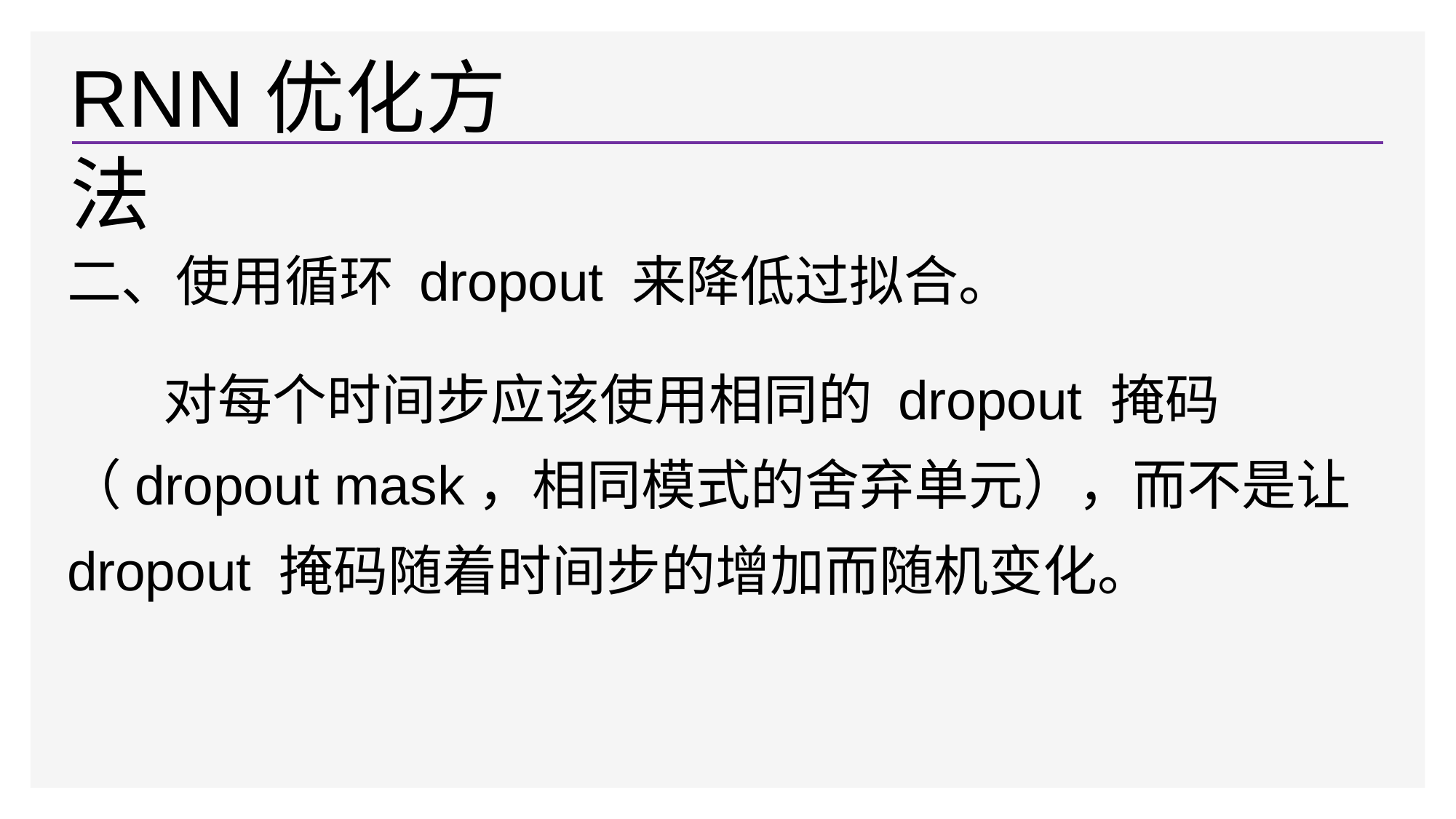

# RNN优化方法
二、使用循环 dropout 来降低过拟合。
对每个时间步应该使用相同的 dropout 掩码
（dropout mask，相同模式的舍弃单元），而不是让 dropout 掩码随着时间步的增加而随机变化。